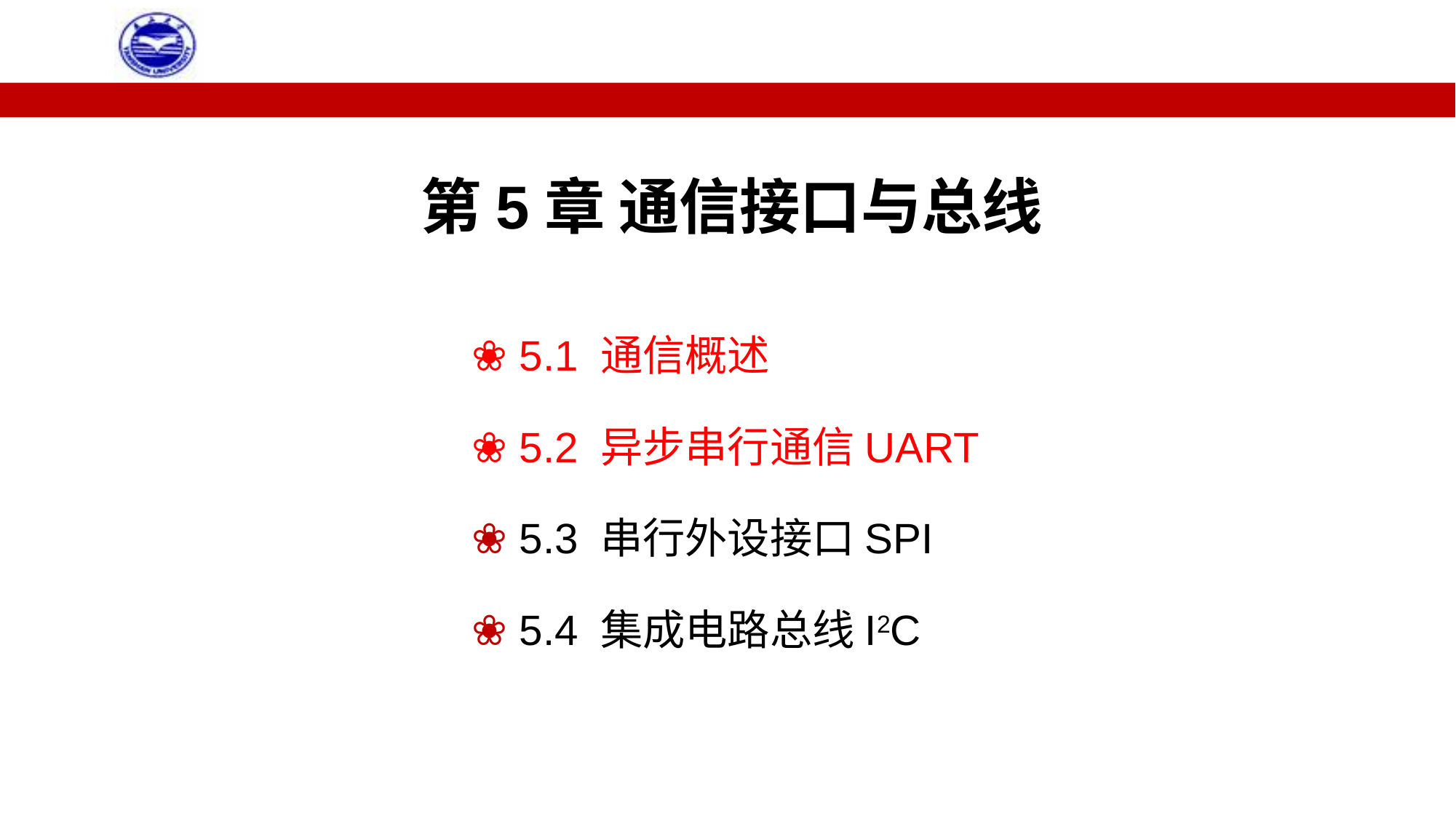

第5章 通信接口与总线
❀ 5.1 通信概述
❀ 5.2 异步串行通信UART
❀ 5.3 串行外设接口SPI
❀ 5.4 集成电路总线I2C